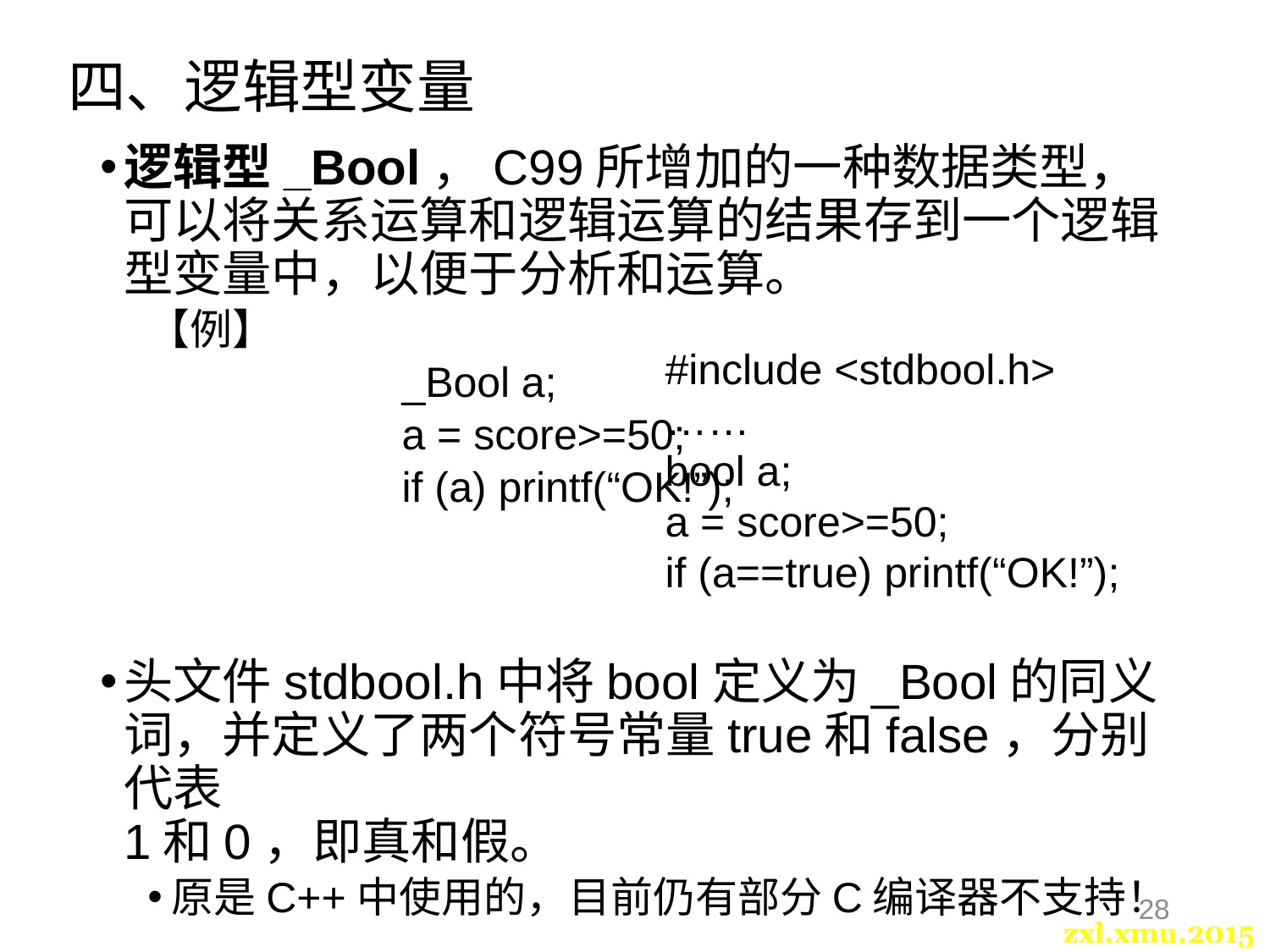

# 四、逻辑型变量
逻辑型_Bool，C99所增加的一种数据类型，
可以将关系运算和逻辑运算的结果存到一个逻辑型变量中，以便于分析和运算。
【例】
		_Bool a;
		a = score>=50;
		if (a) printf(“OK!”);

头文件stdbool.h中将bool定义为_Bool的同义词，并定义了两个符号常量true和false，分别代表
1和0，即真和假。
原是C++中使用的，目前仍有部分C编译器不支持！

#include <stdbool.h>
……
bool a;
a = score>=50;
if (a==true) printf(“OK!”);
28